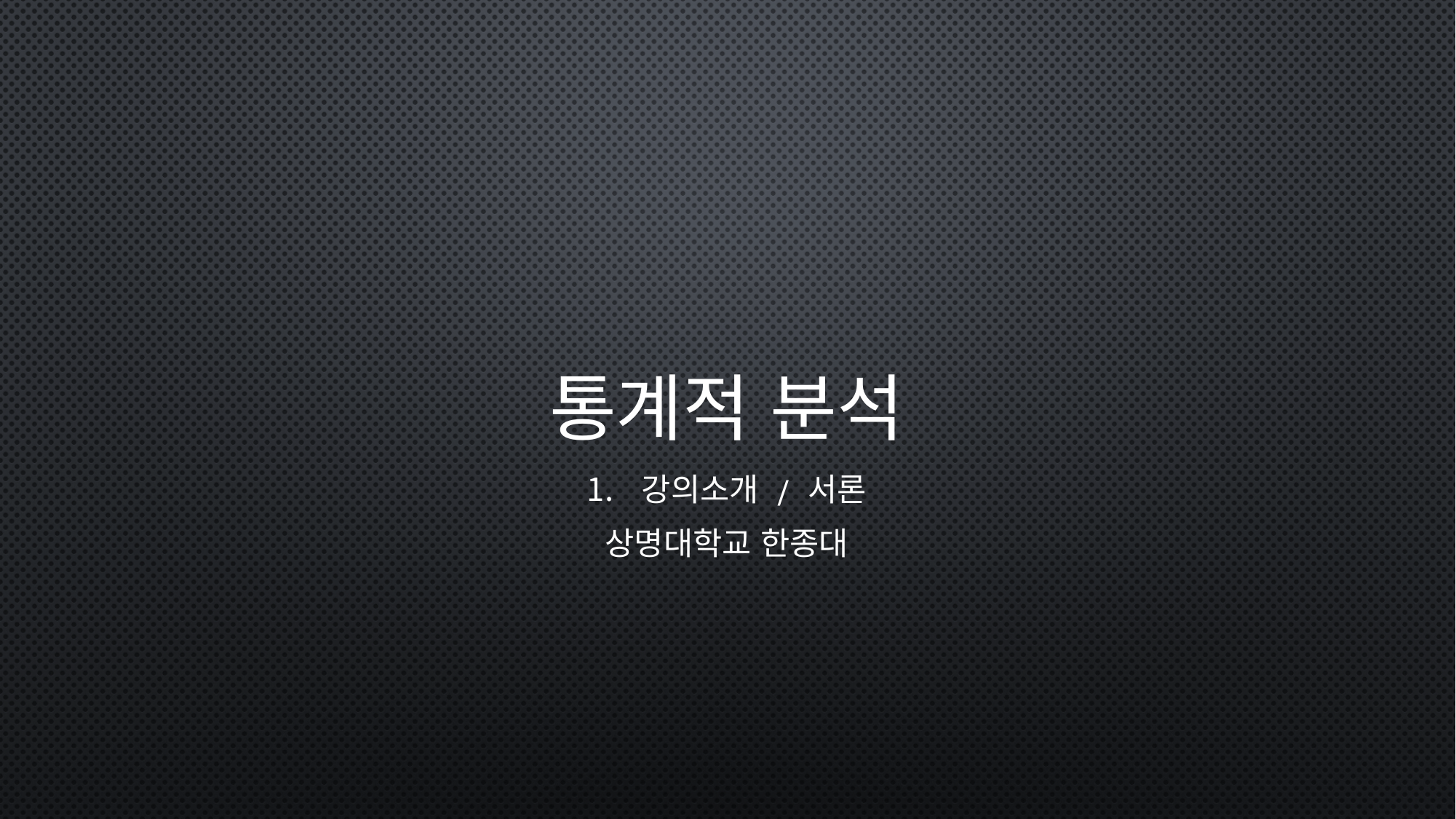

# 통계적 분석
강의소개 / 서론
상명대학교 한종대